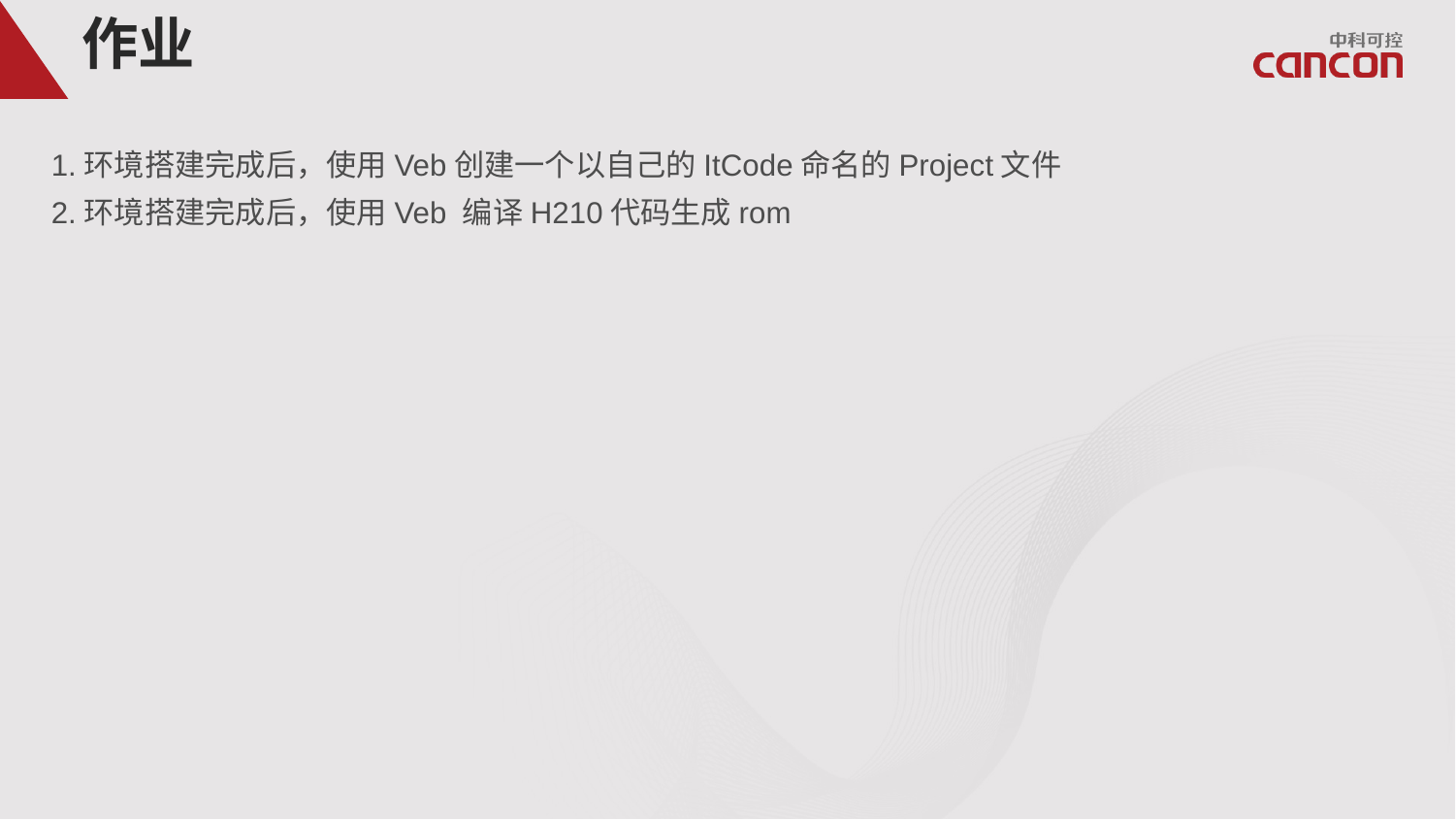

# 作业
1.环境搭建完成后，使用Veb创建一个以自己的ItCode命名的Project文件
2.环境搭建完成后，使用Veb 编译H210代码生成rom